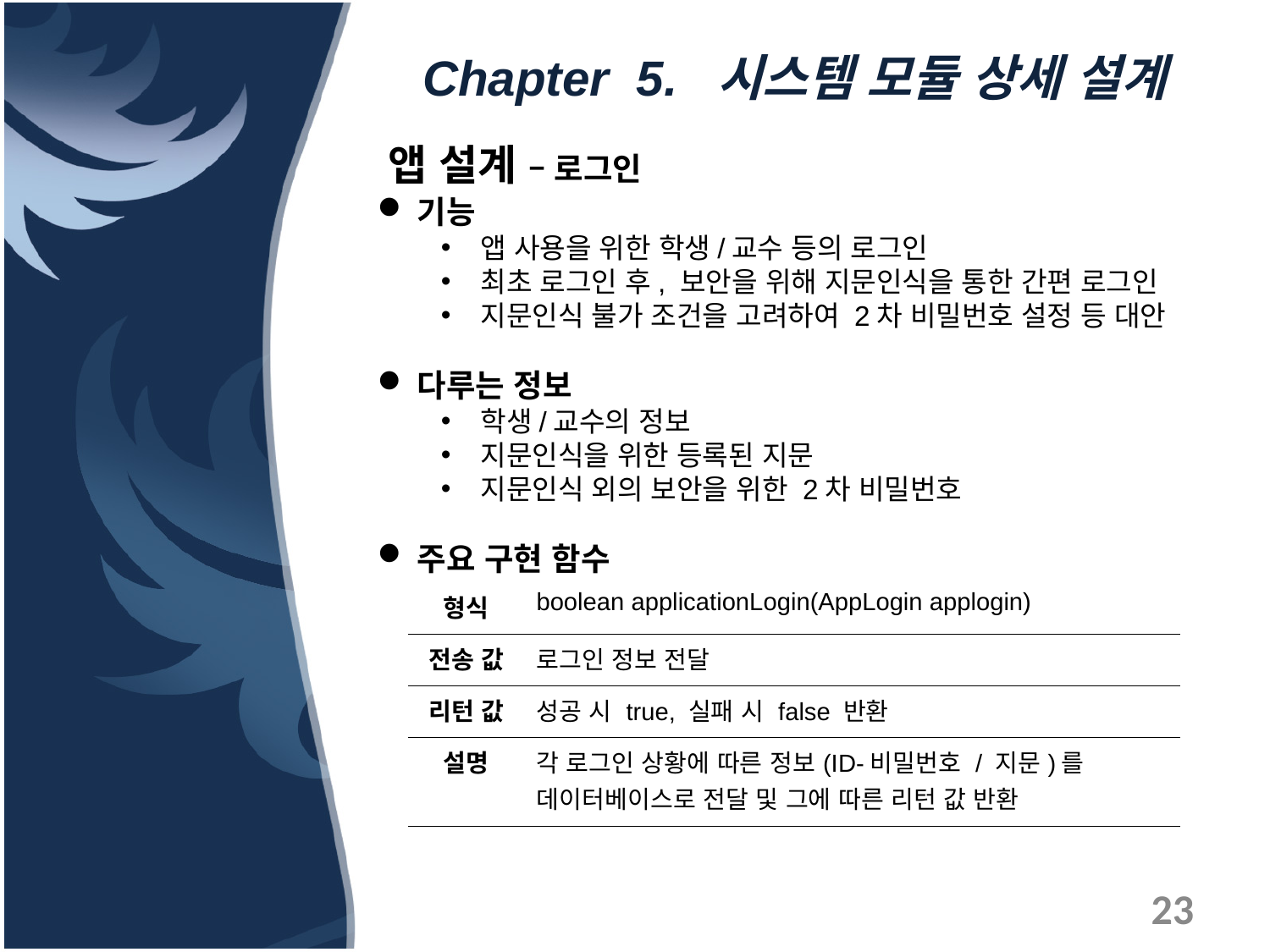

# Chapter  5.  시스템 모듈 상세 설계
앱 설계 – 로그인
기능
앱 사용을 위한 학생/교수 등의 로그인
최초 로그인 후, 보안을 위해 지문인식을 통한 간편 로그인
지문인식 불가 조건을 고려하여 2차 비밀번호 설정 등 대안

다루는 정보
학생/교수의 정보
지문인식을 위한 등록된 지문
지문인식 외의 보안을 위한 2차 비밀번호

주요 구현 함수
| 형식 | boolean applicationLogin(AppLogin applogin) |
| --- | --- |
| 전송 값 | 로그인 정보 전달 |
| 리턴 값 | 성공 시 true, 실패 시 false 반환 |
| 설명 | 각 로그인 상황에 따른 정보(ID-비밀번호 / 지문)를 데이터베이스로 전달 및 그에 따른 리턴 값 반환 |
23